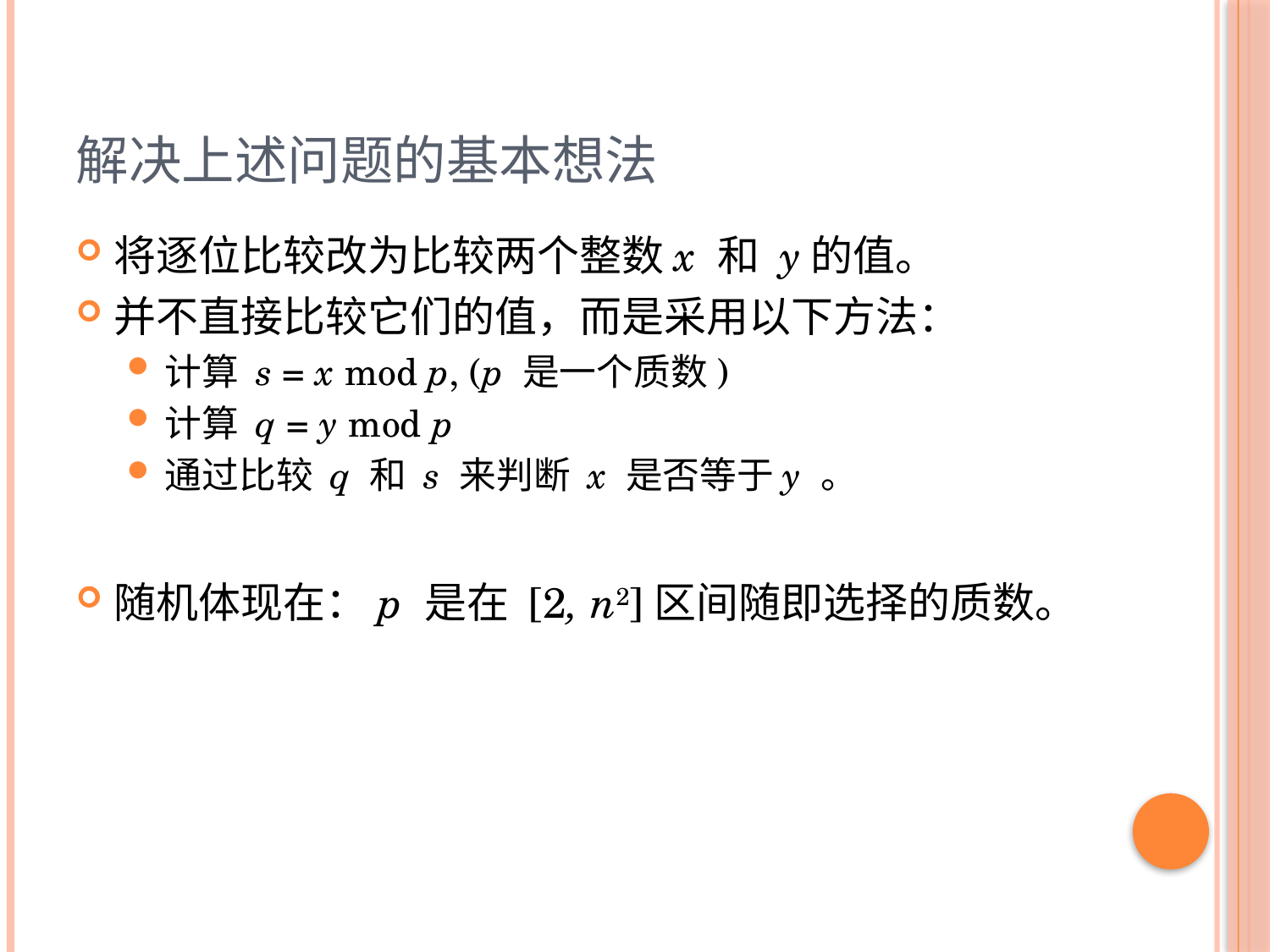

# 解决上述问题的基本想法
将逐位比较改为比较两个整数x 和 y的值。
并不直接比较它们的值，而是采用以下方法：
计算 s = x mod p, (p 是一个质数)
计算 q = y mod p
通过比较 q 和 s 来判断 x 是否等于y 。

随机体现在：p 是在 [2, n2]区间随即选择的质数。